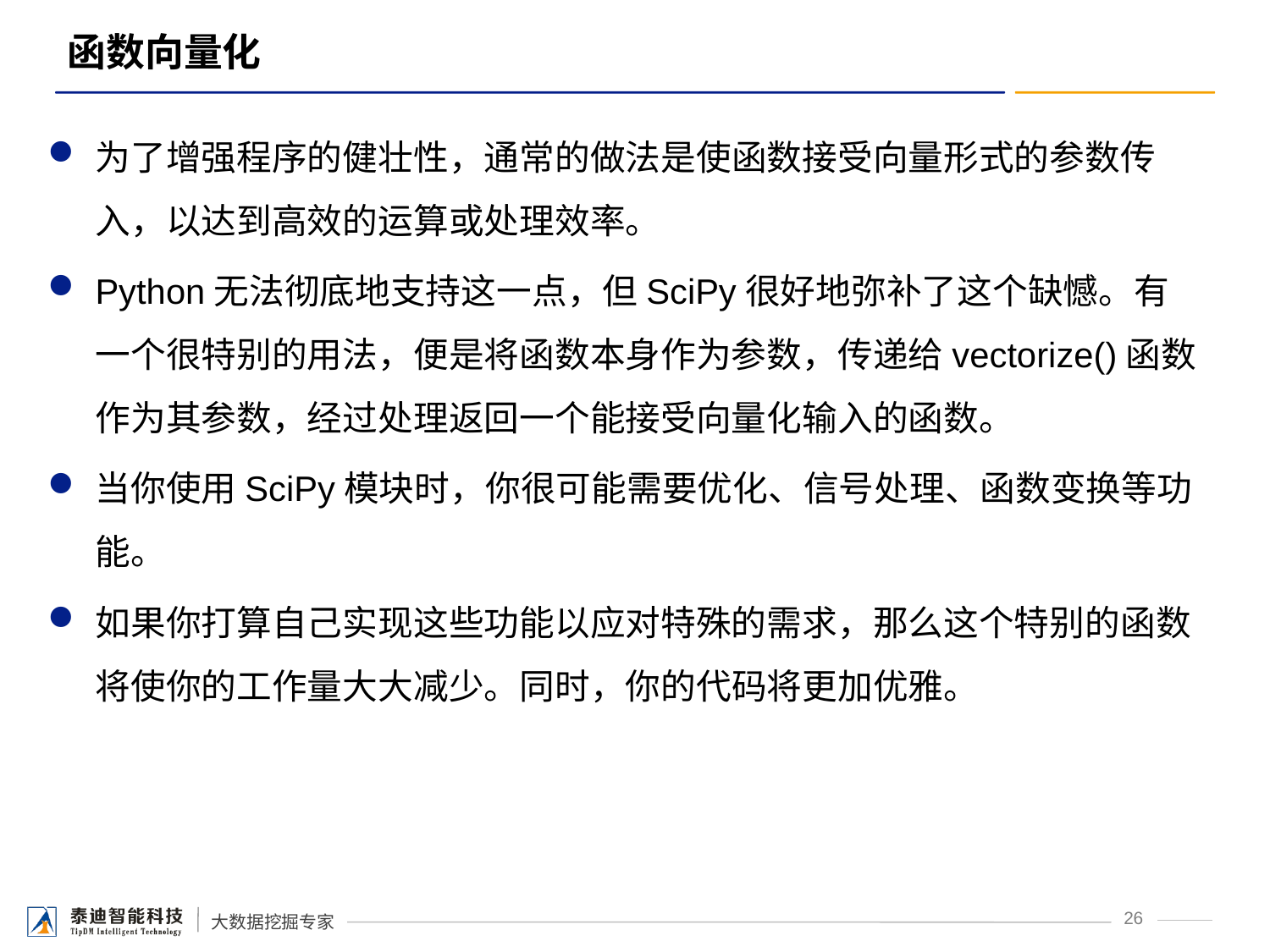

# 函数向量化
为了增强程序的健壮性，通常的做法是使函数接受向量形式的参数传入，以达到高效的运算或处理效率。
Python无法彻底地支持这一点，但SciPy很好地弥补了这个缺憾。有一个很特别的用法，便是将函数本身作为参数，传递给vectorize()函数作为其参数，经过处理返回一个能接受向量化输入的函数。
当你使用SciPy模块时，你很可能需要优化、信号处理、函数变换等功能。
如果你打算自己实现这些功能以应对特殊的需求，那么这个特别的函数将使你的工作量大大减少。同时，你的代码将更加优雅。